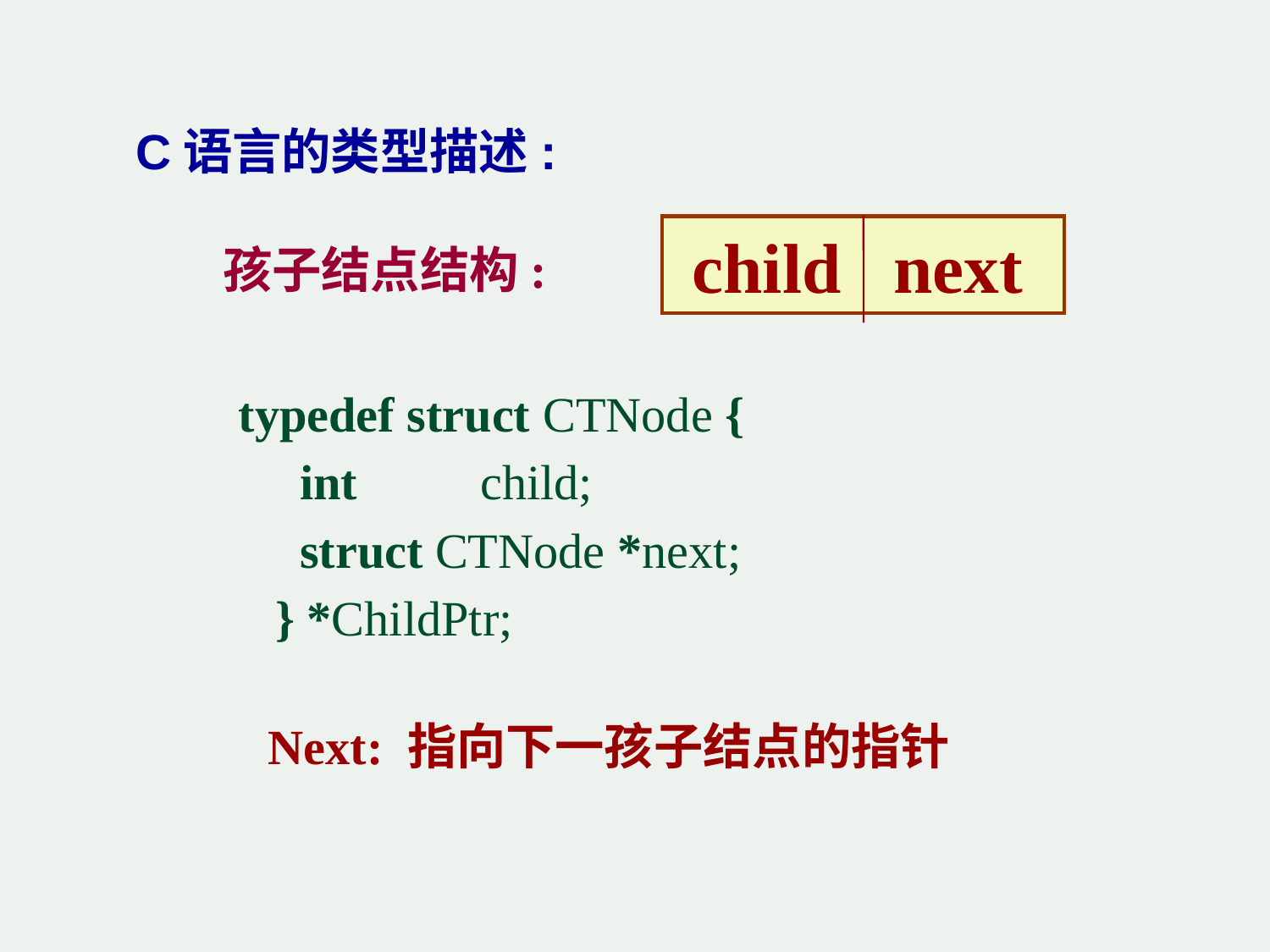

C语言的类型描述:
 child   next

孩子结点结构:
typedef struct CTNode {
     int          child;
     struct CTNode *next;
   } *ChildPtr;
Next: 指向下一孩子结点的指针